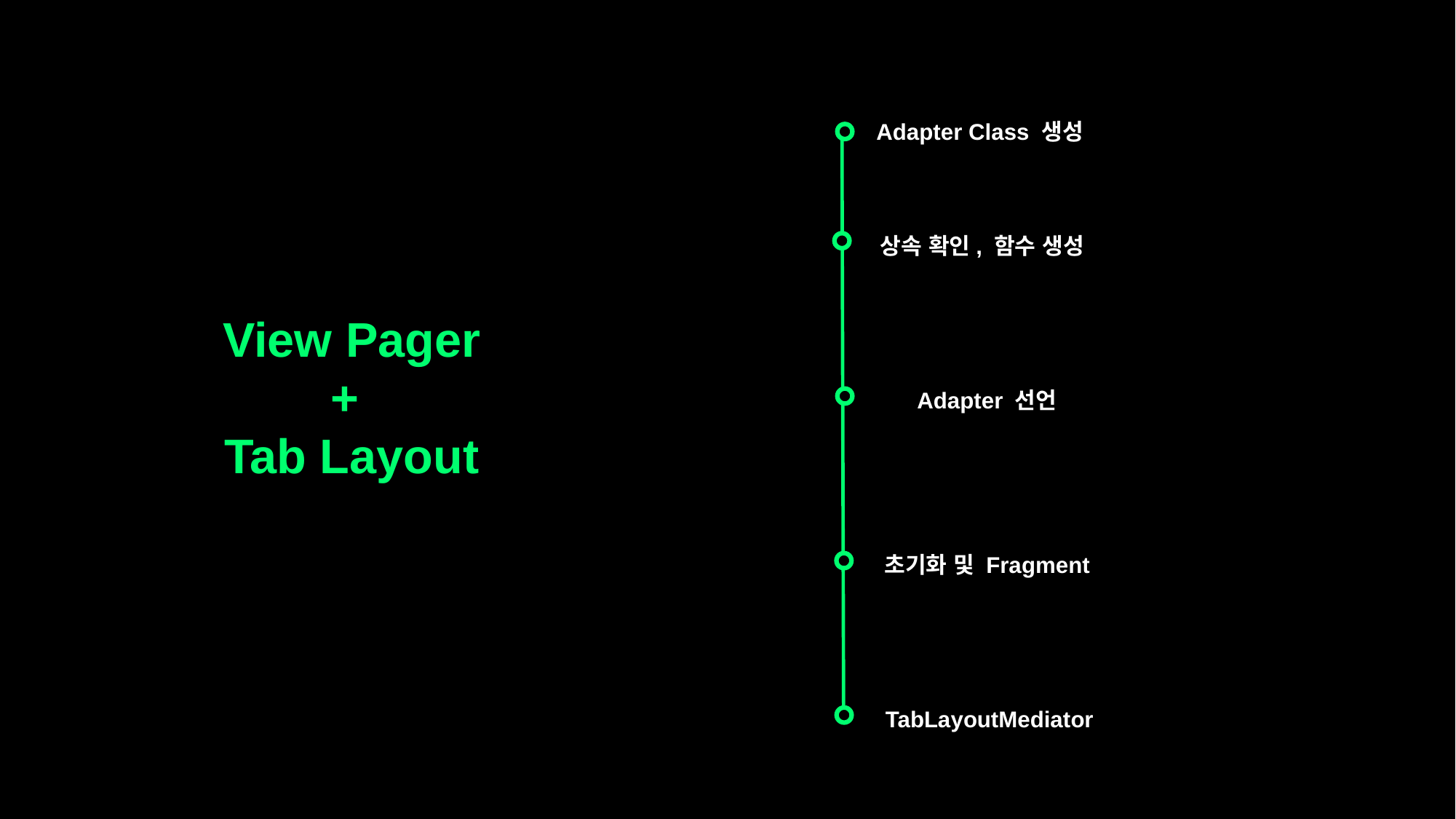

Adapter Class 생성

상속 확인, 함수 생성

View Pager
+
Tab Layout
Adapter 선언

초기화 및 Fragment

TabLayoutMediator